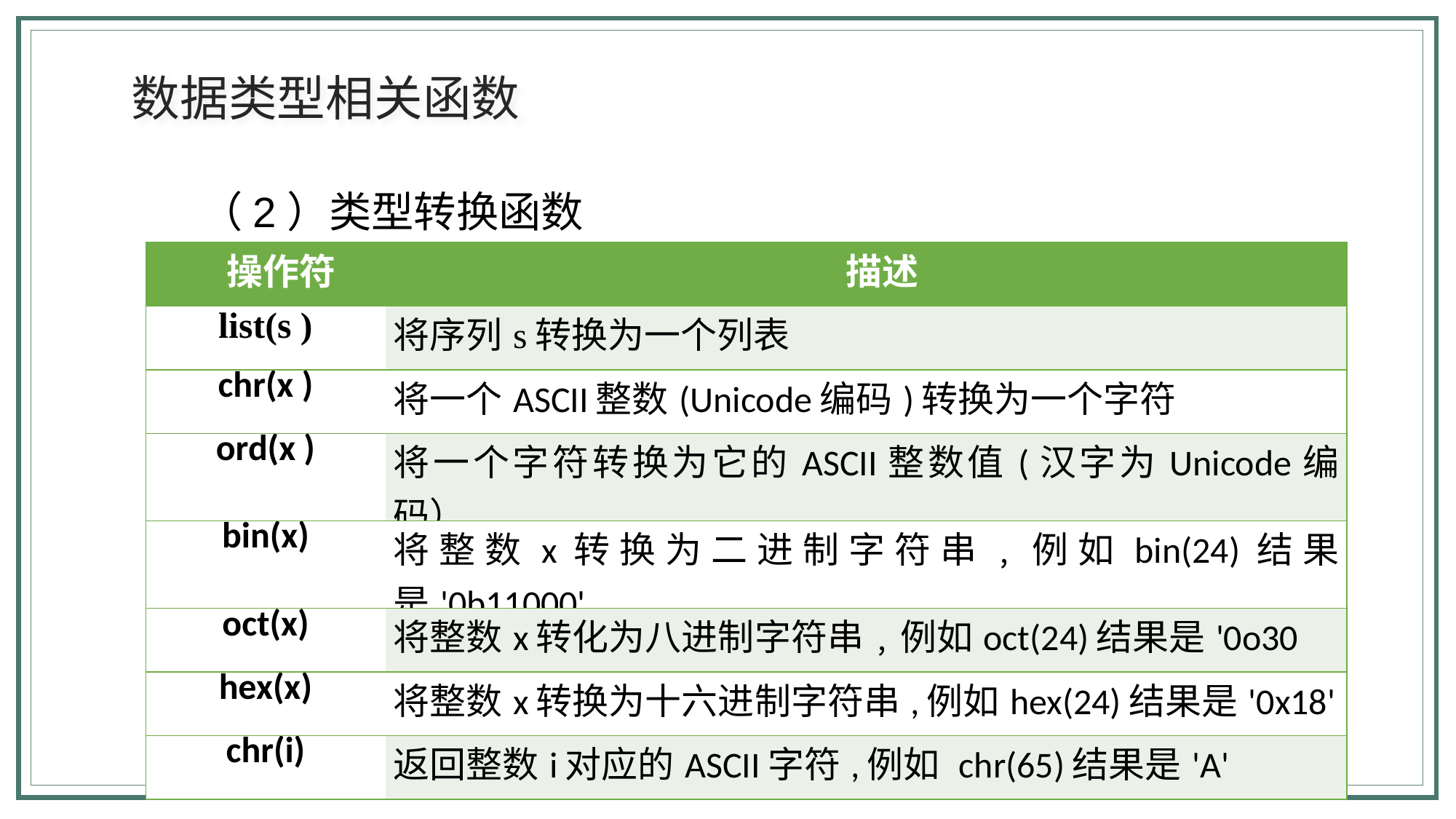

数据类型相关函数
（2）类型转换函数
| 操作符 | 描述 |
| --- | --- |
| list(s ) | 将序列s转换为一个列表 |
| chr(x ) | 将一个ASCII整数(Unicode编码)转换为一个字符 |
| ord(x ) | 将一个字符转换为它的ASCII整数值(汉字为Unicode编码） |
| bin(x) | 将整数x转换为二进制字符串﹐例如bin(24)结果是'0b11000' |
| oct(x) | 将整数x转化为八进制字符串﹐例如oct(24)结果是'0o30 |
| hex(x) | 将整数x转换为十六进制字符串,例如hex(24)结果是'0x18' |
| chr(i) | 返回整数i对应的ASCII字符,例如 chr(65)结果是'A' |